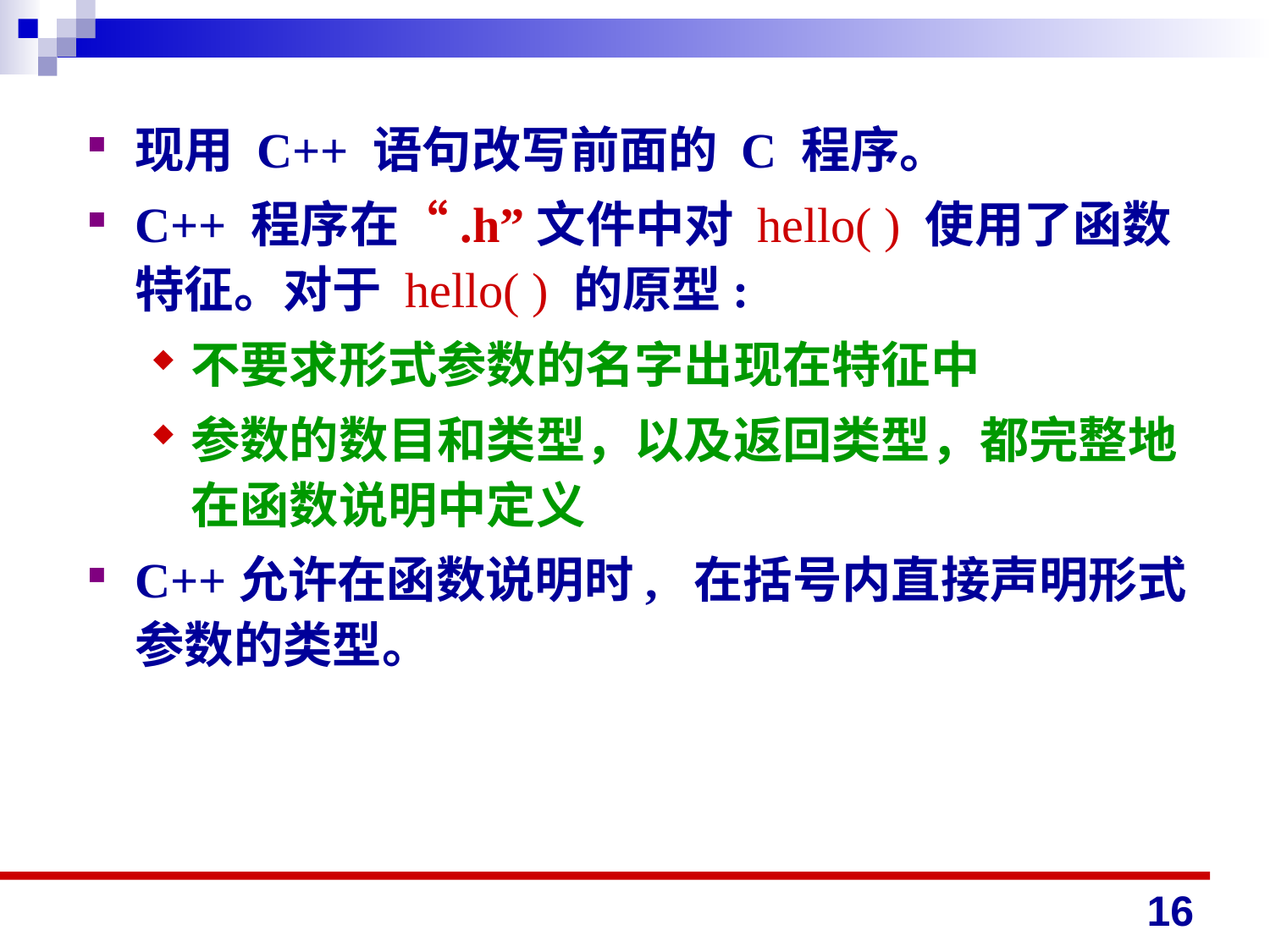

现用 C++ 语句改写前面的 C 程序。
C++ 程序在“.h”文件中对 hello( ) 使用了函数特征。对于 hello( ) 的原型:
不要求形式参数的名字出现在特征中
参数的数目和类型，以及返回类型，都完整地在函数说明中定义
C++允许在函数说明时,  在括号内直接声明形式参数的类型。
16